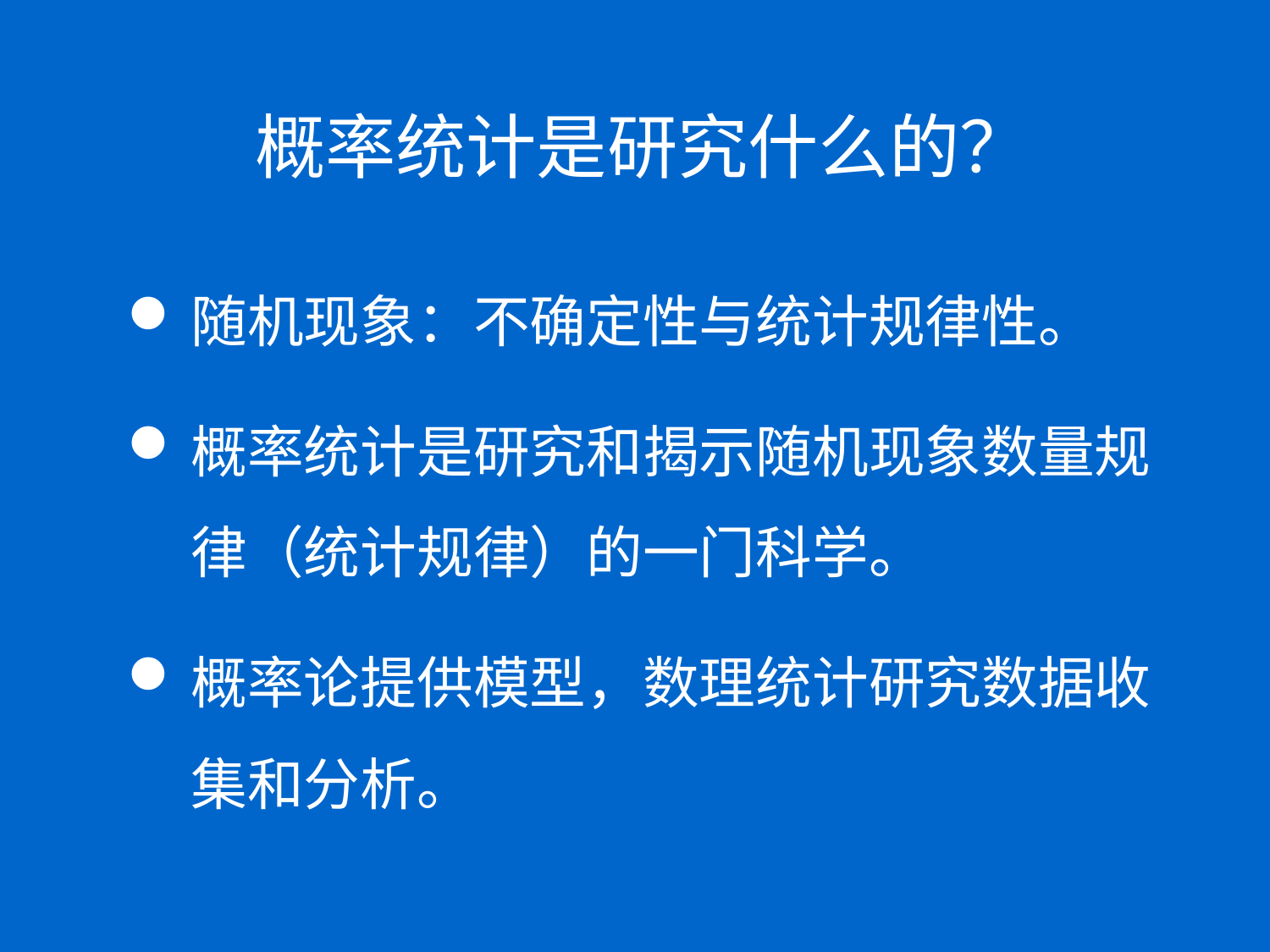

概率统计是研究什么的？
随机现象：不确定性与统计规律性。
概率统计是研究和揭示随机现象数量规律（统计规律）的一门科学。
概率论提供模型，数理统计研究数据收集和分析。